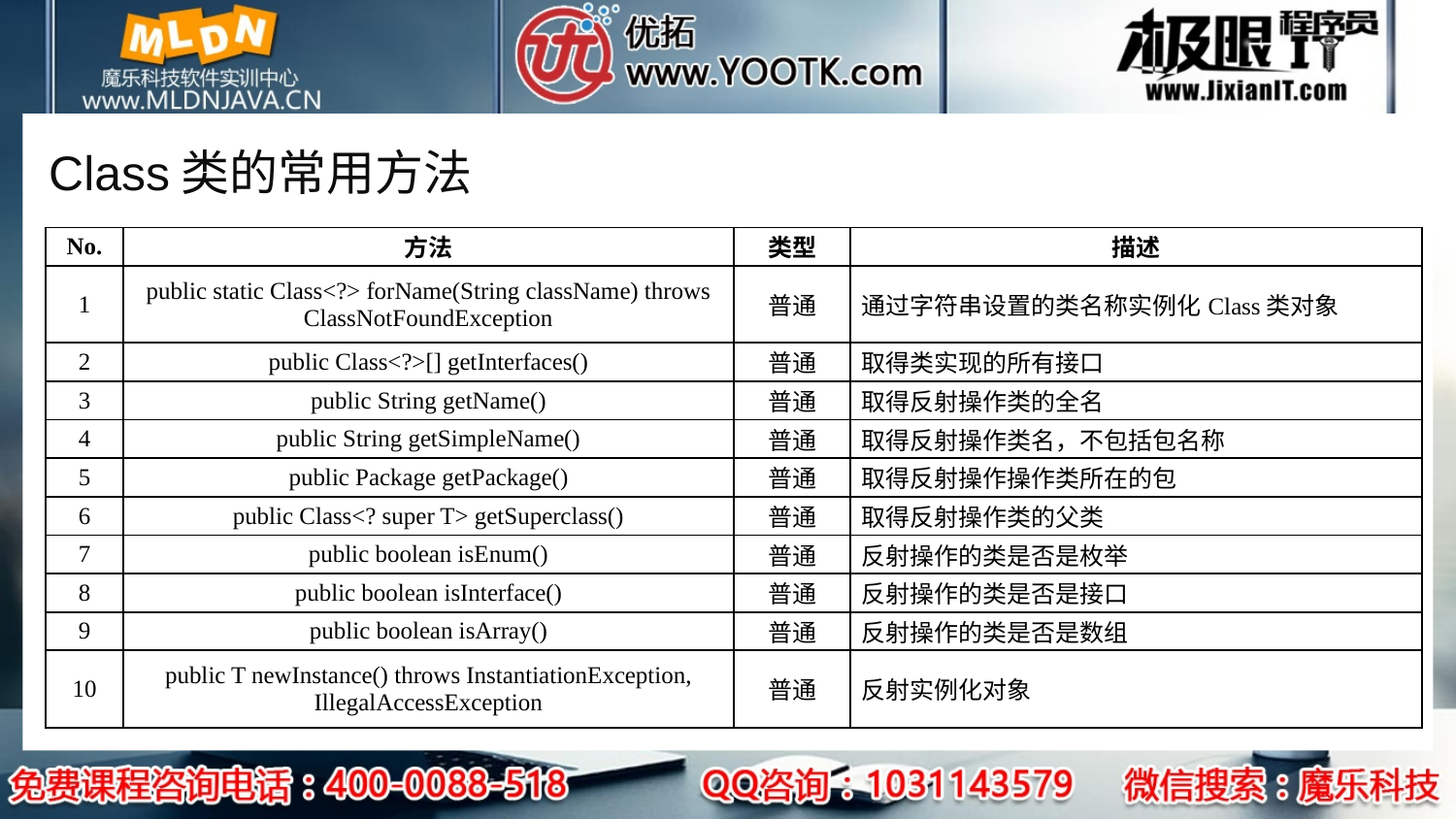

# Class类的常用方法
| No. | 方法 | 类型 | 描述 |
| --- | --- | --- | --- |
| 1 | public static Class<?> forName(String className) throws ClassNotFoundException | 普通 | 通过字符串设置的类名称实例化Class类对象 |
| 2 | public Class<?>[] getInterfaces() | 普通 | 取得类实现的所有接口 |
| 3 | public String getName() | 普通 | 取得反射操作类的全名 |
| 4 | public String getSimpleName() | 普通 | 取得反射操作类名，不包括包名称 |
| 5 | public Package getPackage() | 普通 | 取得反射操作操作类所在的包 |
| 6 | public Class<? super T> getSuperclass() | 普通 | 取得反射操作类的父类 |
| 7 | public boolean isEnum() | 普通 | 反射操作的类是否是枚举 |
| 8 | public boolean isInterface() | 普通 | 反射操作的类是否是接口 |
| 9 | public boolean isArray() | 普通 | 反射操作的类是否是数组 |
| 10 | public T newInstance() throws InstantiationException, IllegalAccessException | 普通 | 反射实例化对象 |